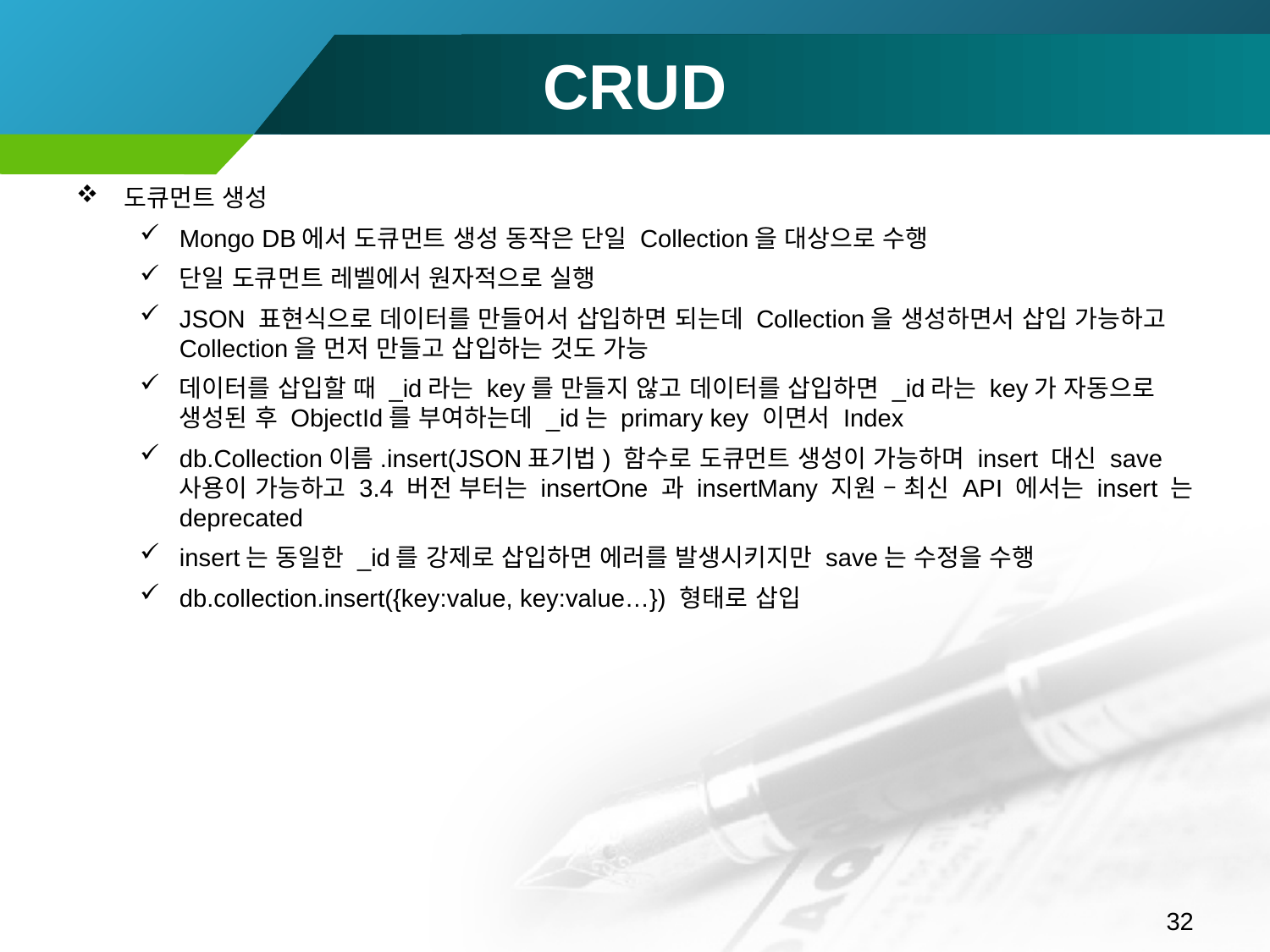

# CRUD
도큐먼트 생성
Mongo DB에서 도큐먼트 생성 동작은 단일 Collection을 대상으로 수행
단일 도큐먼트 레벨에서 원자적으로 실행
JSON 표현식으로 데이터를 만들어서 삽입하면 되는데 Collection을 생성하면서 삽입 가능하고 Collection을 먼저 만들고 삽입하는 것도 가능
데이터를 삽입할 때 _id라는 key를 만들지 않고 데이터를 삽입하면 _id라는 key가 자동으로 생성된 후 ObjectId를 부여하는데 _id는 primary key 이면서 Index
db.Collection이름.insert(JSON표기법) 함수로 도큐먼트 생성이 가능하며 insert 대신 save 사용이 가능하고 3.4 버전 부터는 insertOne 과 insertMany 지원 – 최신 API 에서는 insert 는 deprecated
insert는 동일한 _id를 강제로 삽입하면 에러를 발생시키지만 save는 수정을 수행
db.collection.insert({key:value, key:value…}) 형태로 삽입
32